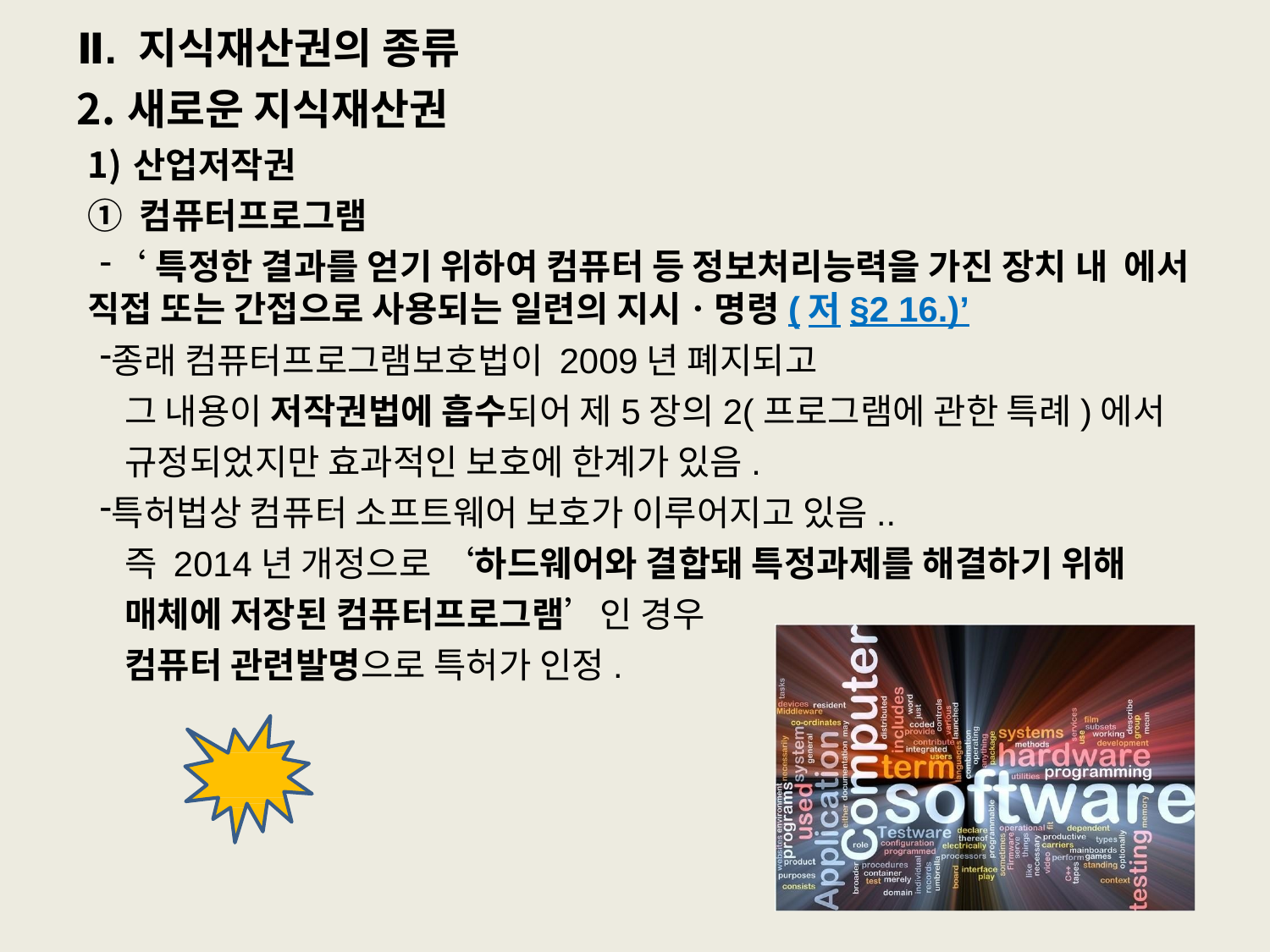

# Ⅱ. 지식재산권의 종류
새로운 지식재산권
산업저작권
① 컴퓨터프로그램
‘특정한 결과를 얻기 위하여 컴퓨터 등 정보처리능력을 가진 장치 내  에서 직접 또는 간접으로 사용되는 일련의 지시ㆍ명령(저§2 16.)’
종래 컴퓨터프로그램보호법이 2009년 폐지되고
그 내용이 저작권법에 흡수되어 제5장의2(프로그램에 관한 특례)에서  규정되었지만 효과적인 보호에 한계가 있음.
특허법상 컴퓨터 소프트웨어 보호가 이루어지고 있음..
즉 2014년 개정으로 ‘하드웨어와 결합돼 특정과제를 해결하기 위해  매체에 저장된 컴퓨터프로그램’인 경우
컴퓨터 관련발명으로 특허가 인정.